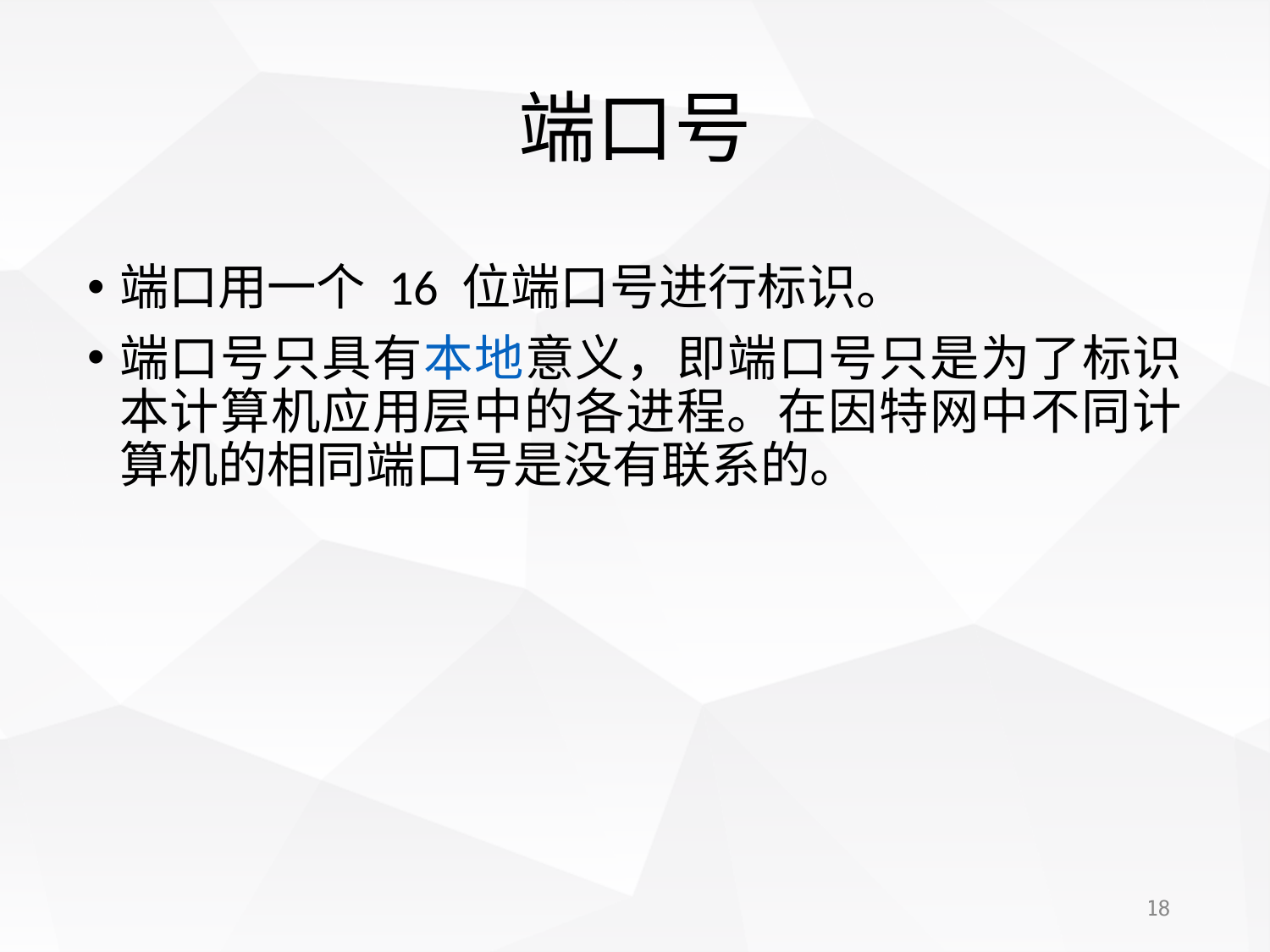

# 端口号
端口用一个 16 位端口号进行标识。
端口号只具有本地意义，即端口号只是为了标识本计算机应用层中的各进程。在因特网中不同计算机的相同端口号是没有联系的。

18